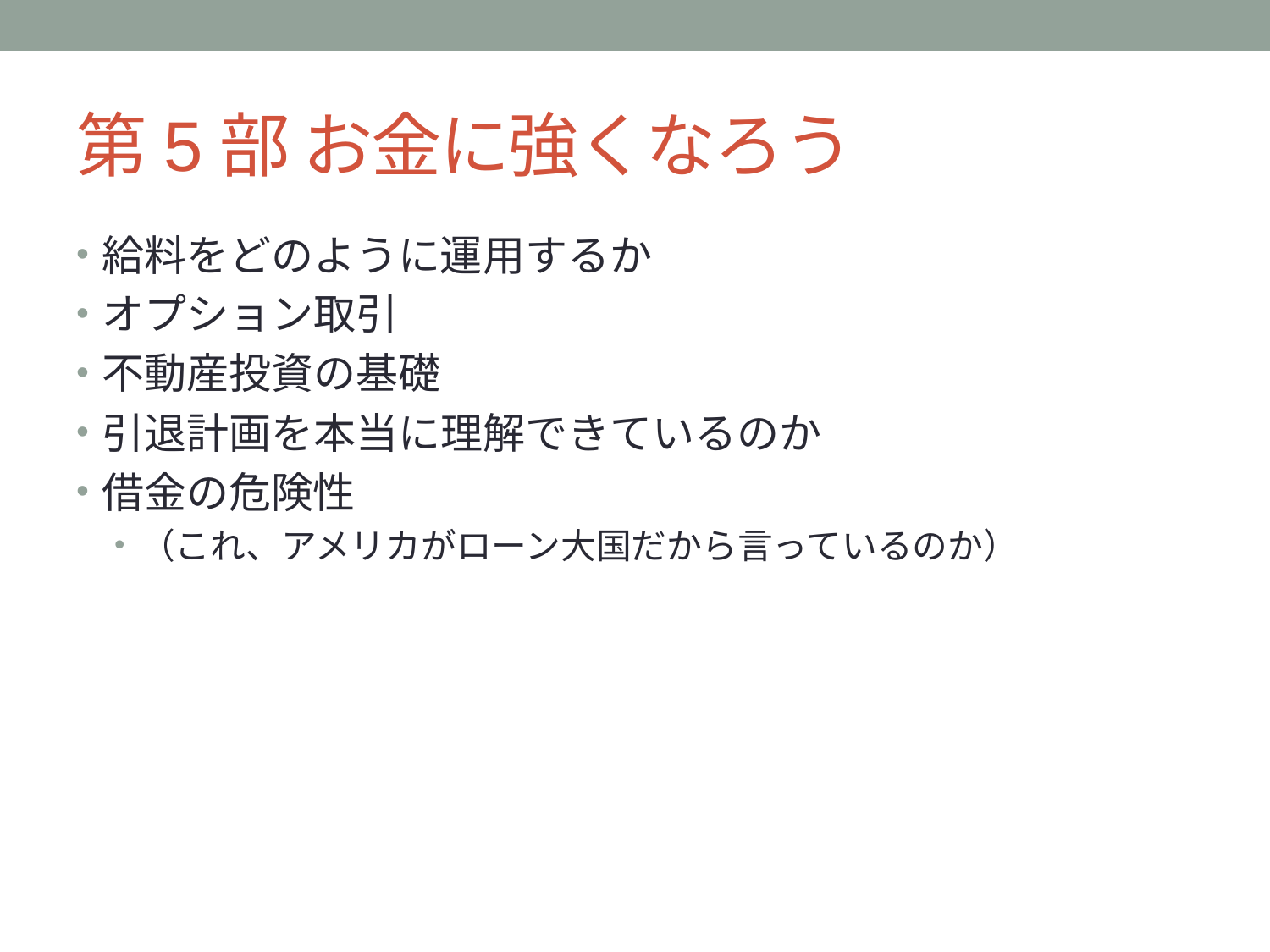

# 第5部 お金に強くなろう
給料をどのように運用するか
オプション取引
不動産投資の基礎
引退計画を本当に理解できているのか
借金の危険性
（これ、アメリカがローン大国だから言っているのか）